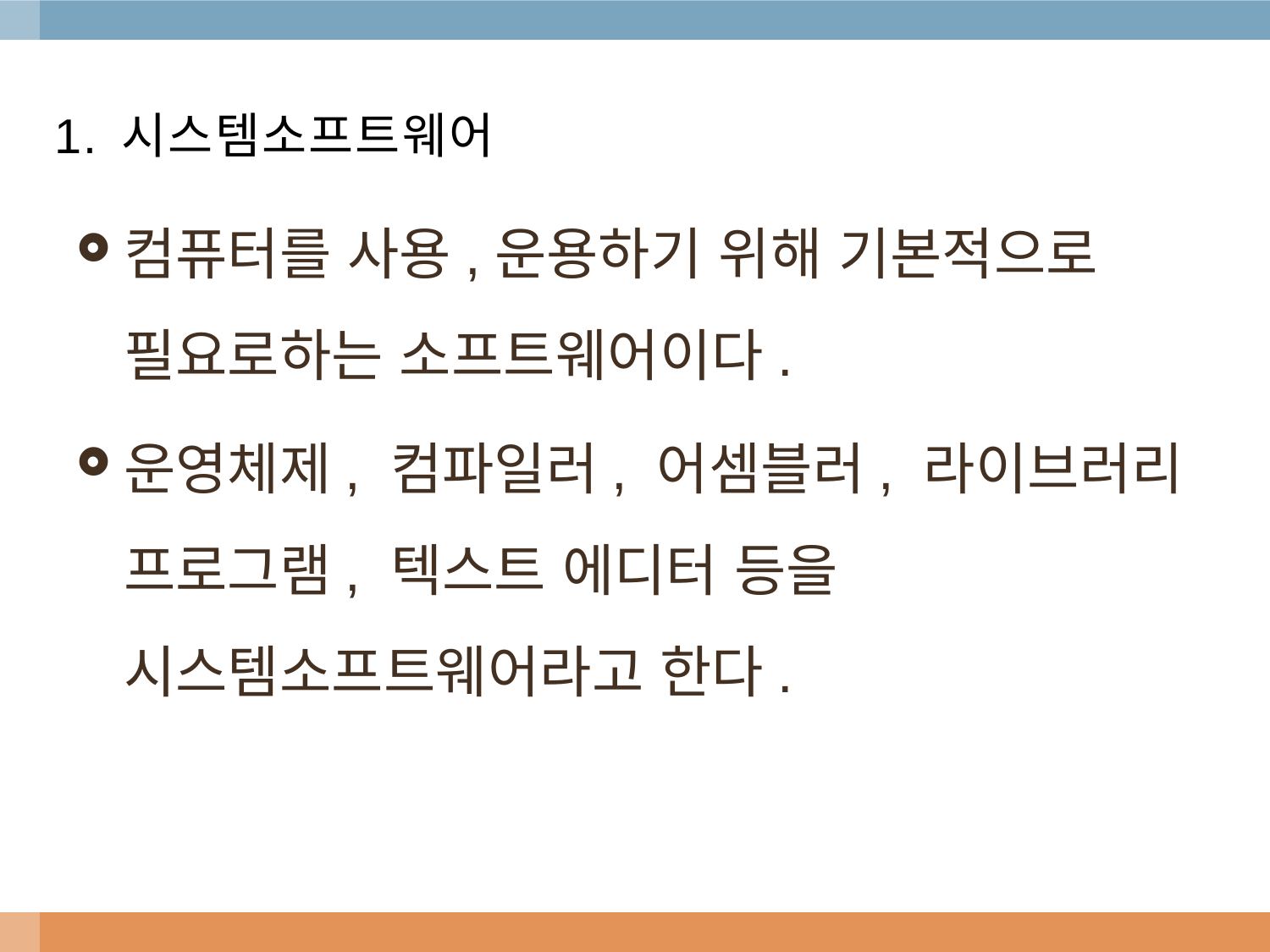

# 1. 시스템소프트웨어
컴퓨터를 사용,운용하기 위해 기본적으로 필요로하는 소프트웨어이다.
운영체제, 컴파일러, 어셈블러, 라이브러리 프로그램, 텍스트 에디터 등을 시스템소프트웨어라고 한다.